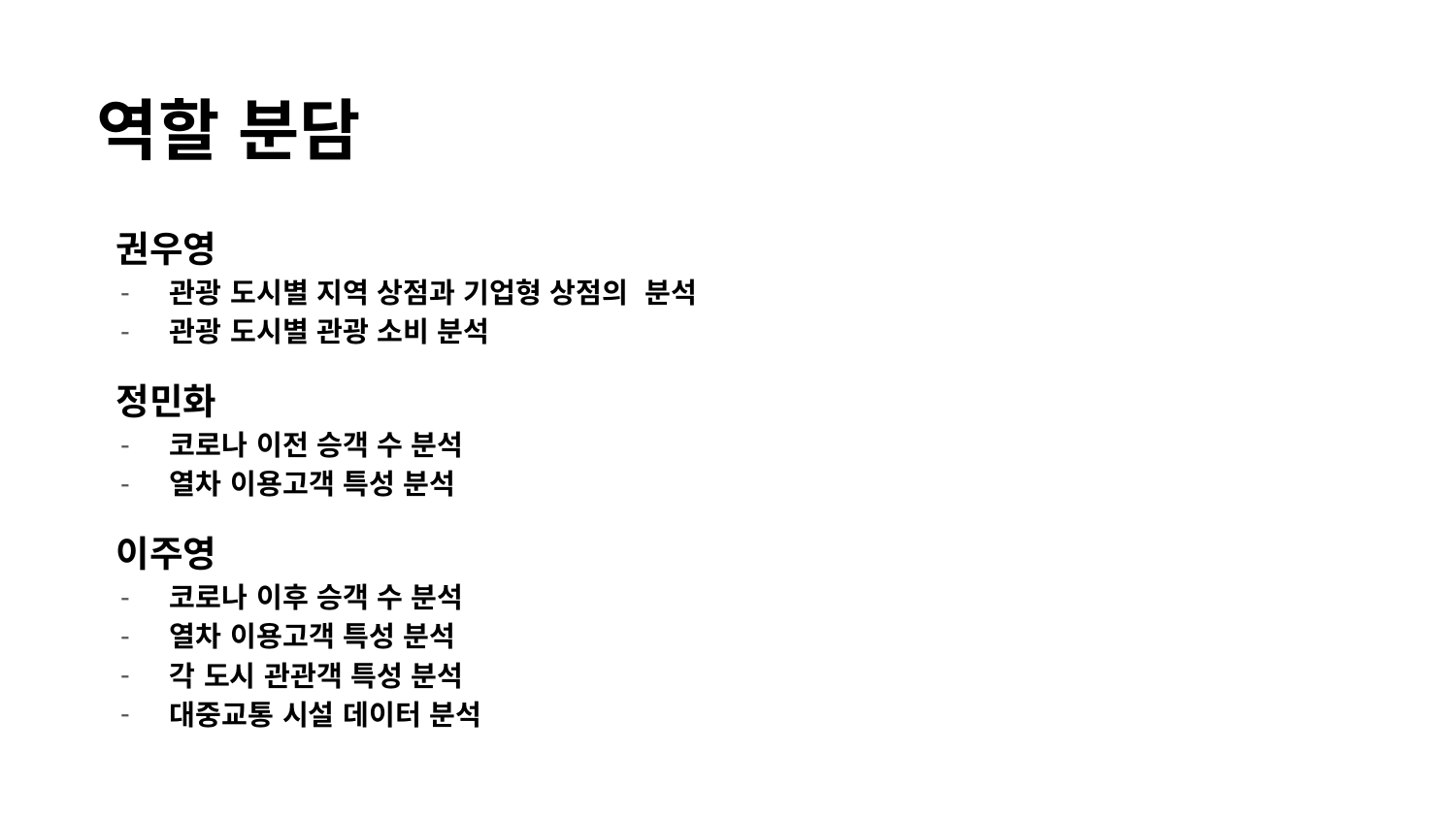

역할 분담
권우영
관광 도시별 지역 상점과 기업형 상점의  분석
관광 도시별 관광 소비 분석
정민화
코로나 이전 승객 수 분석
열차 이용고객 특성 분석
이주영
코로나 이후 승객 수 분석
열차 이용고객 특성 분석
각 도시 관관객 특성 분석
대중교통 시설 데이터 분석